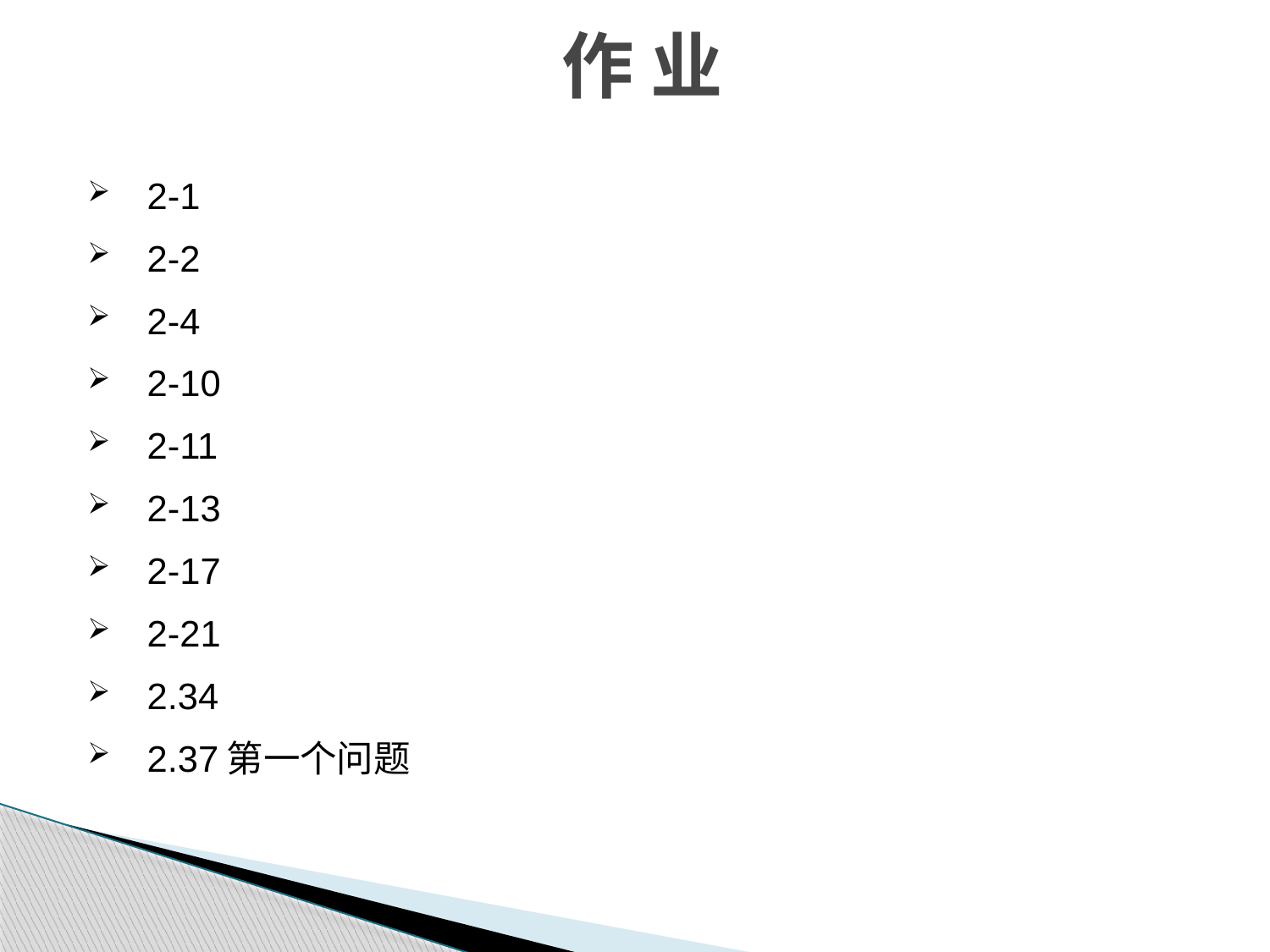

# 作 业
2-1
2-2
2-4
2-10
2-11
2-13
2-17
2-21
2.34
2.37第一个问题

42